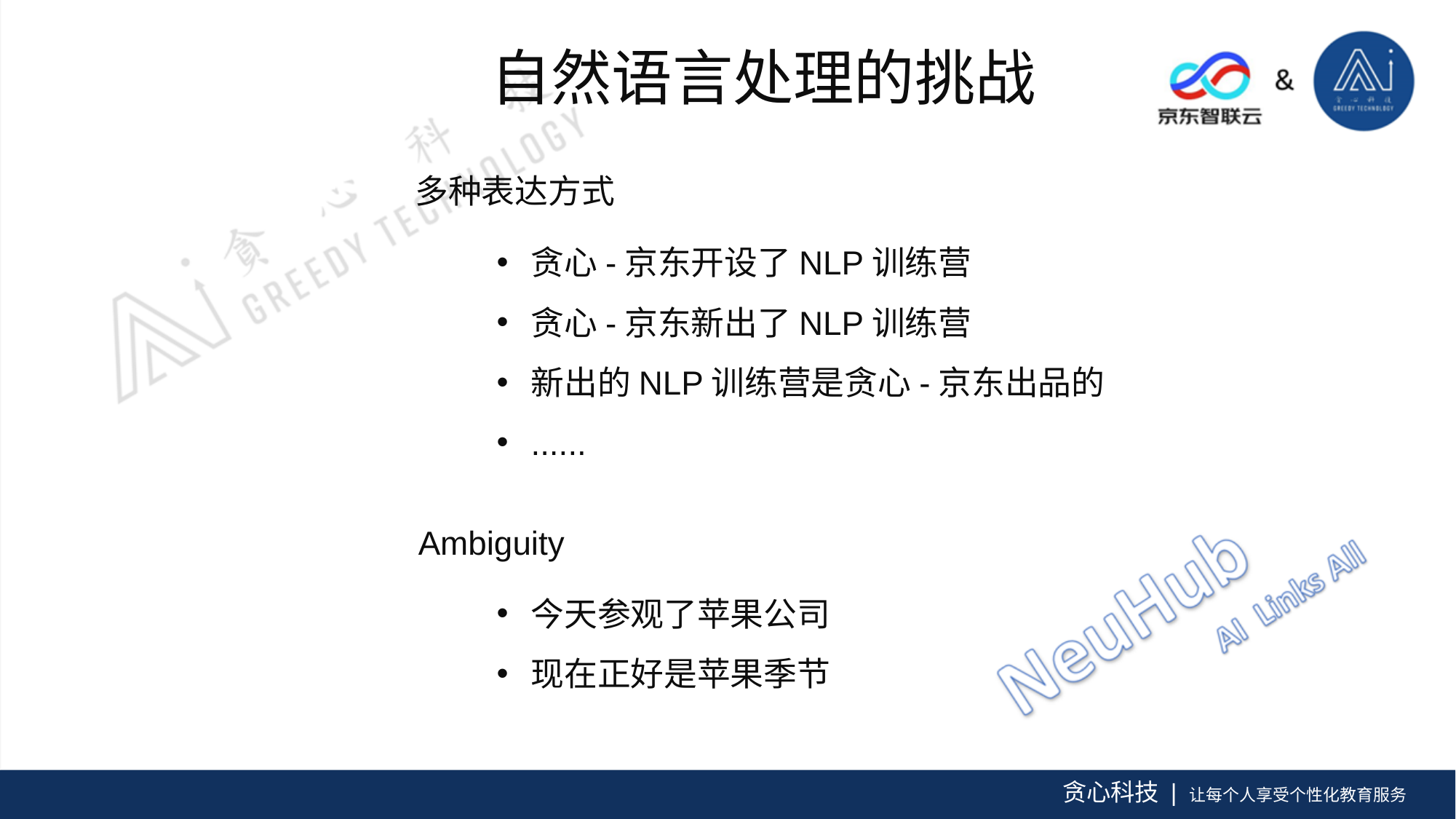

自然语言处理的挑战
多种表达方式
贪心-京东开设了NLP训练营
贪心-京东新出了NLP训练营
新出的NLP训练营是贪心-京东出品的
......
Ambiguity
今天参观了苹果公司
现在正好是苹果季节